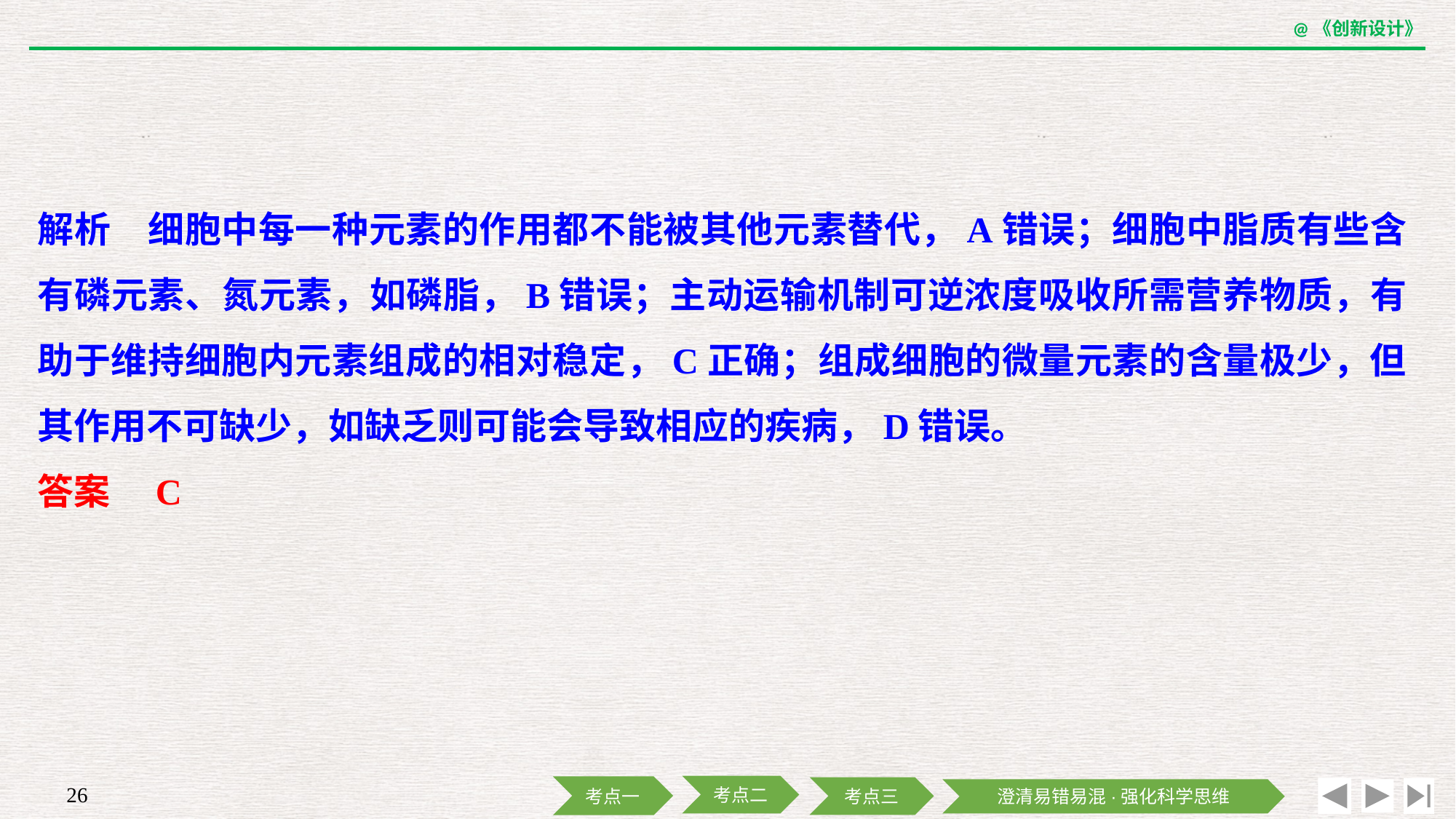

解析　细胞中每一种元素的作用都不能被其他元素替代，A错误；细胞中脂质有些含有磷元素、氮元素，如磷脂，B错误；主动运输机制可逆浓度吸收所需营养物质，有助于维持细胞内元素组成的相对稳定，C正确；组成细胞的微量元素的含量极少，但其作用不可缺少，如缺乏则可能会导致相应的疾病，D错误。
答案　C